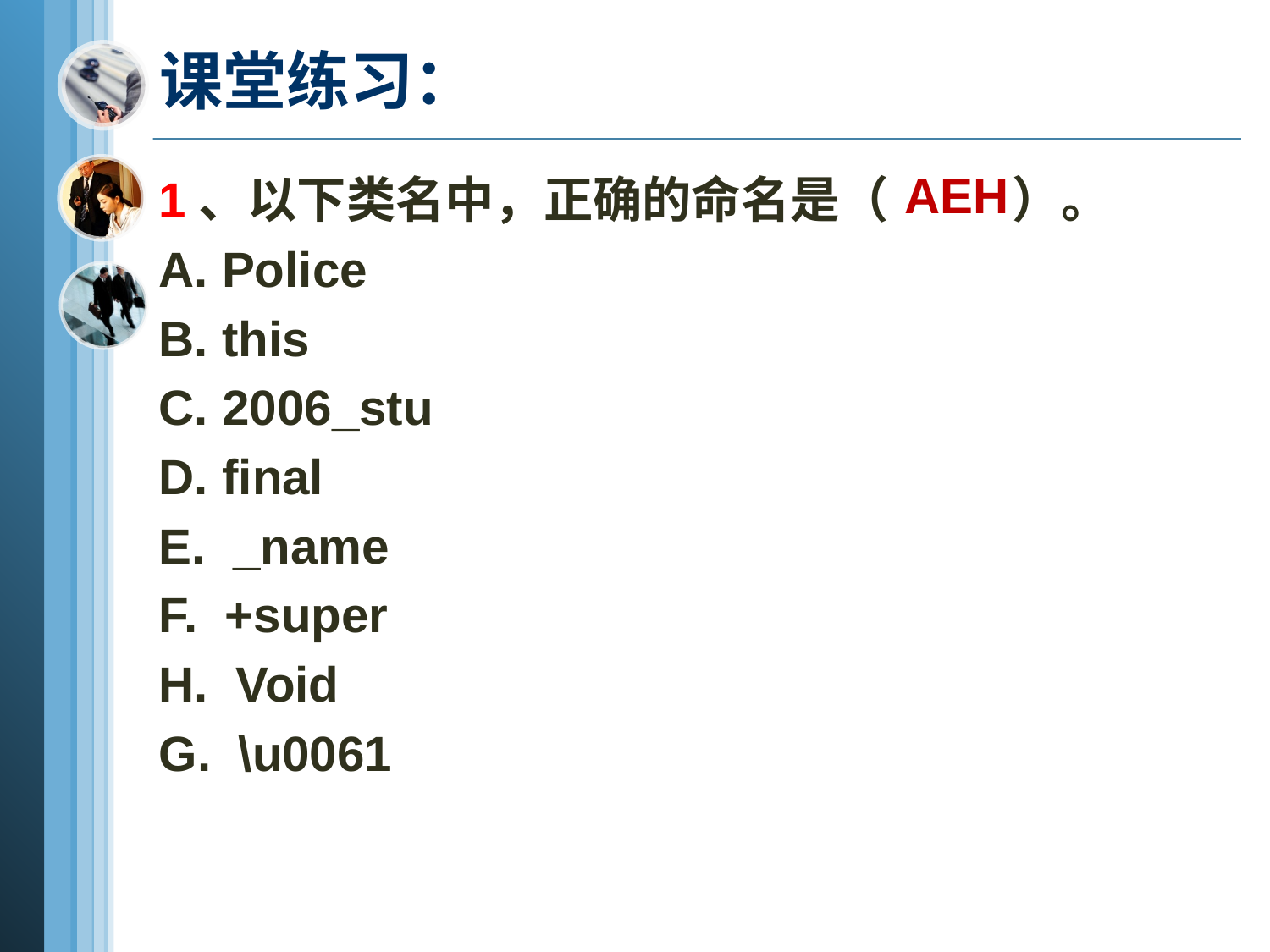

# 课堂练习：
AEH
1、以下类名中，正确的命名是（           ）。
A. Police
B. this
C. 2006_stu
D. final
E.  _name
F.  +super
H.  Void
G.  \u0061